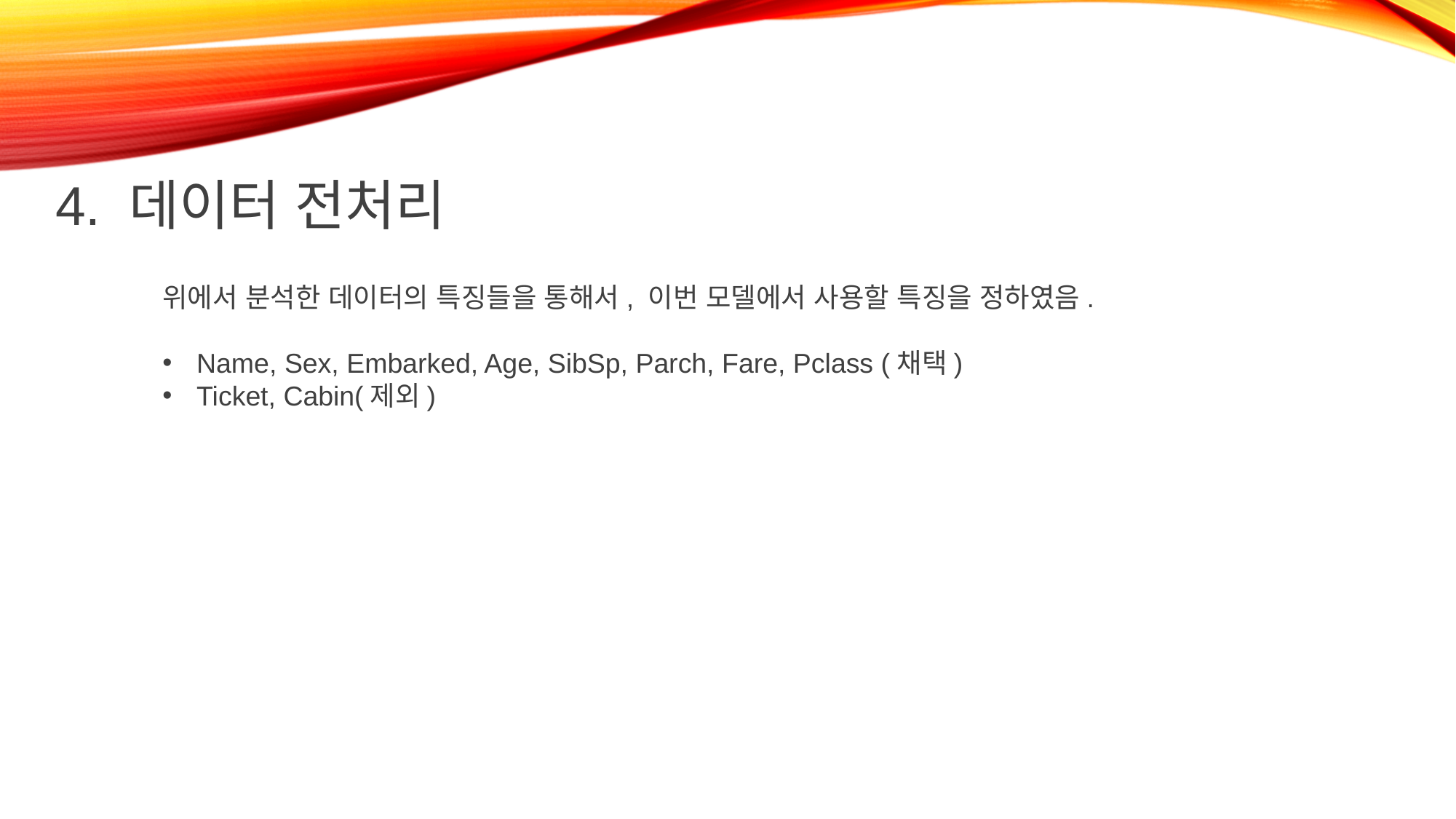

4. 데이터 전처리
위에서 분석한 데이터의 특징들을 통해서, 이번 모델에서 사용할 특징을 정하였음.

Name, Sex, Embarked, Age, SibSp, Parch, Fare, Pclass (채택)
Ticket, Cabin(제외)